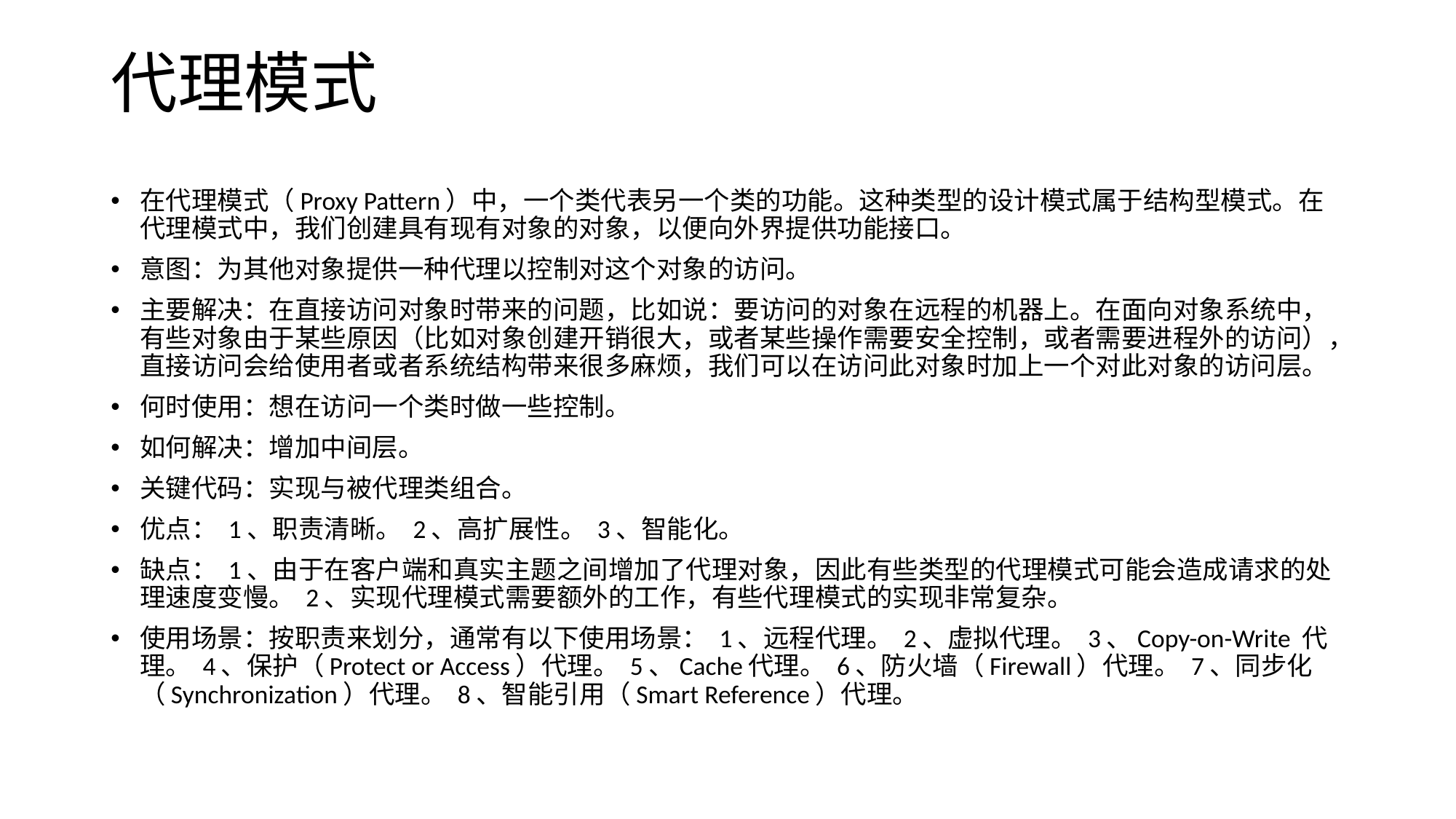

# 代理模式

在代理模式（Proxy Pattern）中，一个类代表另一个类的功能。这种类型的设计模式属于结构型模式。在代理模式中，我们创建具有现有对象的对象，以便向外界提供功能接口。
意图：为其他对象提供一种代理以控制对这个对象的访问。
主要解决：在直接访问对象时带来的问题，比如说：要访问的对象在远程的机器上。在面向对象系统中，有些对象由于某些原因（比如对象创建开销很大，或者某些操作需要安全控制，或者需要进程外的访问），直接访问会给使用者或者系统结构带来很多麻烦，我们可以在访问此对象时加上一个对此对象的访问层。
何时使用：想在访问一个类时做一些控制。
如何解决：增加中间层。
关键代码：实现与被代理类组合。
优点： 1、职责清晰。 2、高扩展性。 3、智能化。
缺点： 1、由于在客户端和真实主题之间增加了代理对象，因此有些类型的代理模式可能会造成请求的处理速度变慢。 2、实现代理模式需要额外的工作，有些代理模式的实现非常复杂。
使用场景：按职责来划分，通常有以下使用场景： 1、远程代理。 2、虚拟代理。 3、Copy-on-Write 代理。 4、保护（Protect or Access）代理。 5、Cache代理。 6、防火墙（Firewall）代理。 7、同步化（Synchronization）代理。 8、智能引用（Smart Reference）代理。